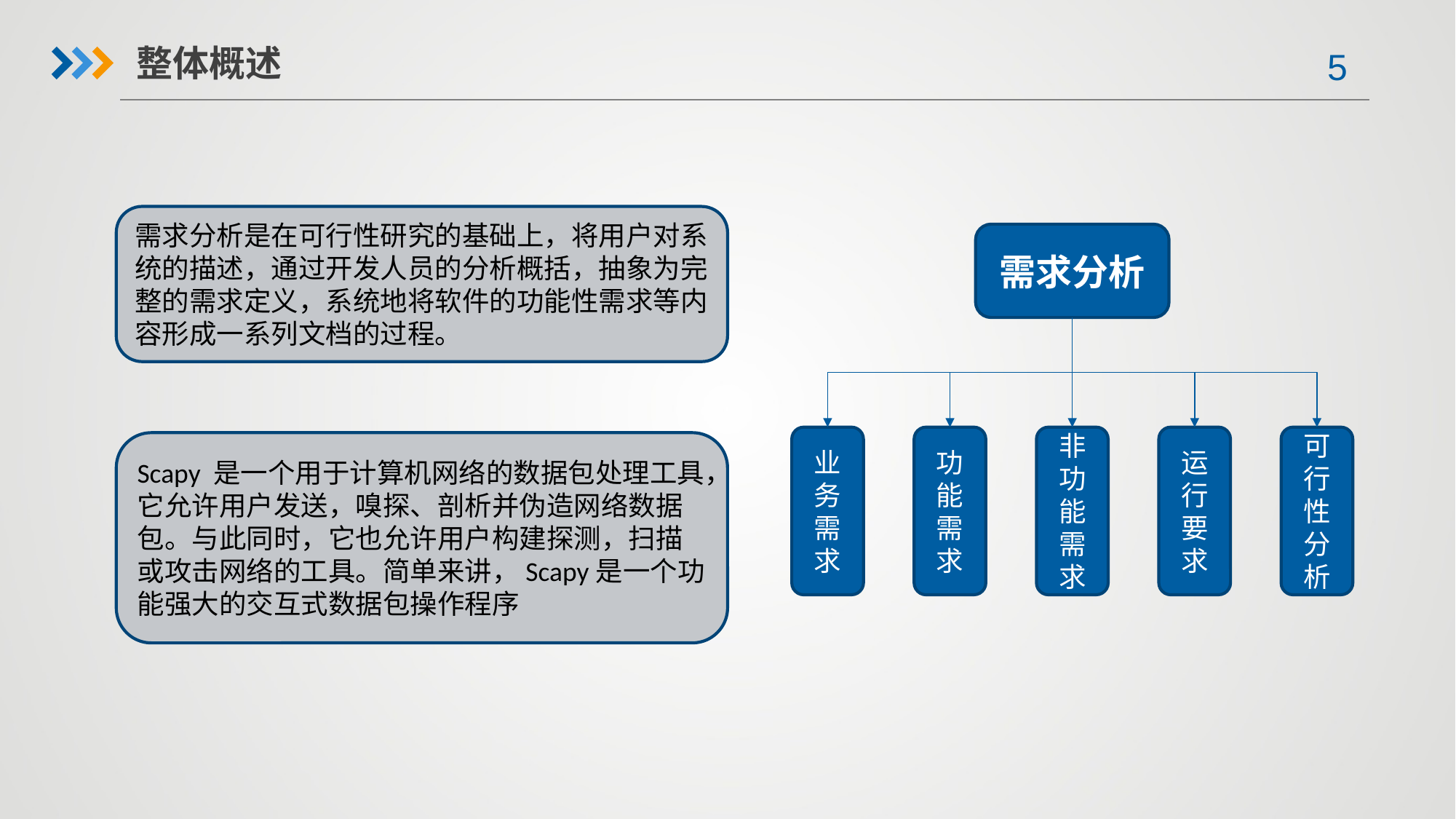

整体概述
需求分析是在可行性研究的基础上，将用户对系统的描述，通过开发人员的分析概括，抽象为完整的需求定义，系统地将软件的功能性需求等内容形成一系列文档的过程。
需求分析
业务需求
功能需求
非功能需求
运行要求
可行性分析
Scapy 是一个用于计算机网络的数据包处理工具，它允许用户发送，嗅探、剖析并伪造网络数据包。与此同时，它也允许用户构建探测，扫描或攻击网络的工具。简单来讲，Scapy是一个功能强大的交互式数据包操作程序